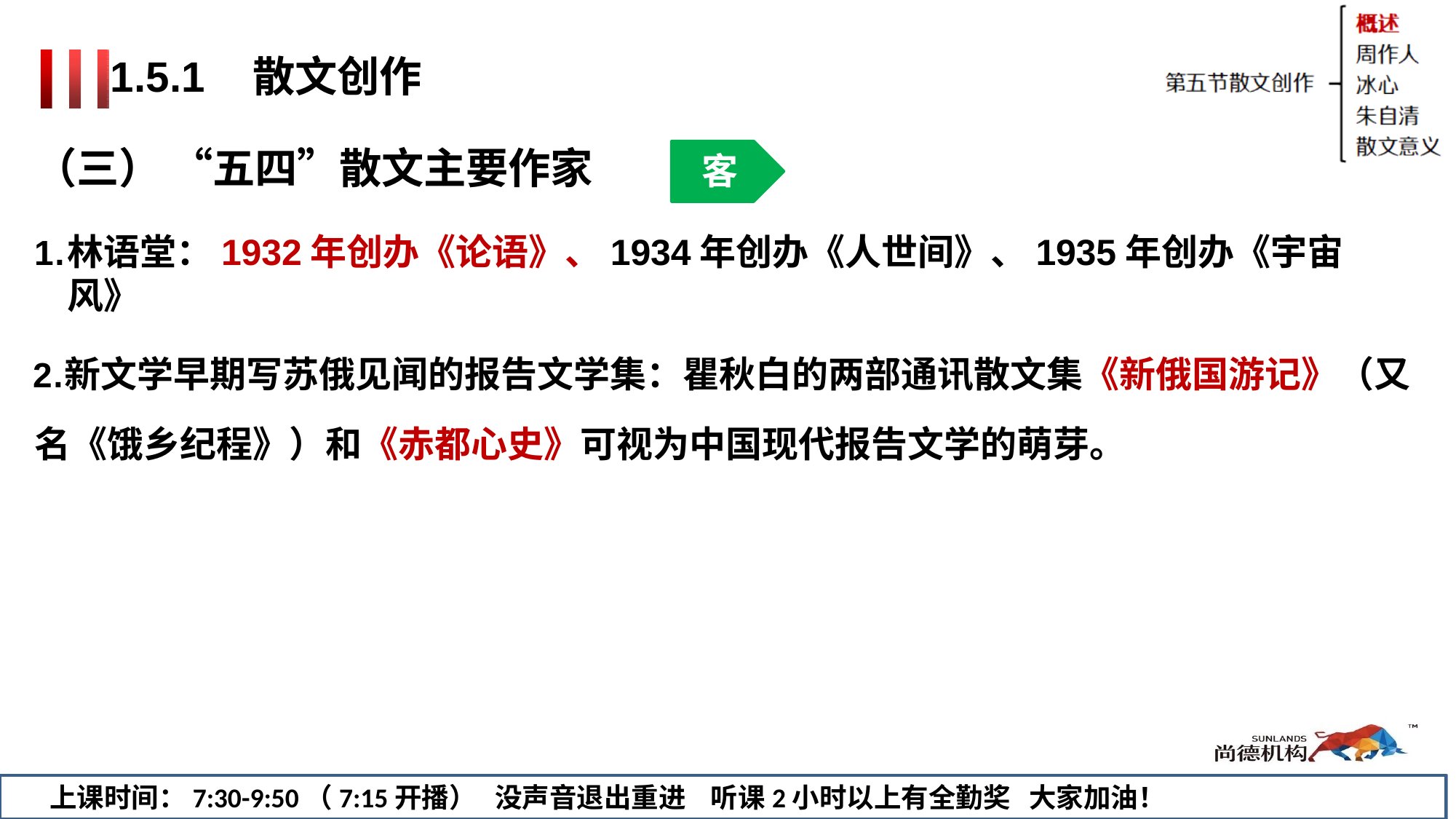

# 1.5.1	散文创作

（三） “五四”散文主要作家

客
林语堂：1932年创办《论语》、1934年创办《人世间》、1935年创办《宇宙风》
新文学早期写苏俄见闻的报告文学集：瞿秋白的两部通讯散文集《新俄国游记》（又 名《饿乡纪程》）和《赤都心史》可视为中国现代报告文学的萌芽。